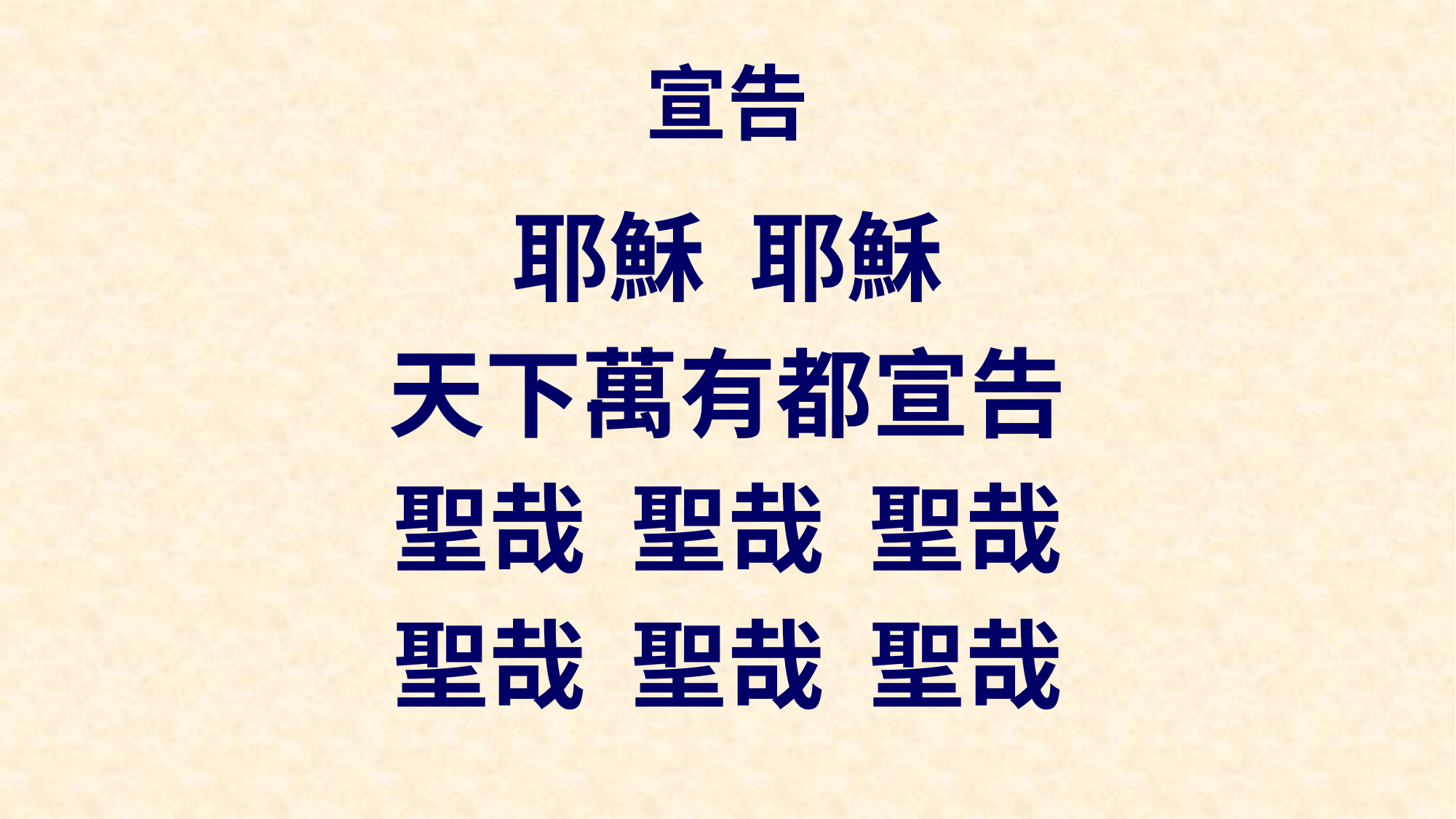

# 宣告
耶穌  耶穌
天下萬有都宣告
聖哉  聖哉  聖哉
聖哉  聖哉  聖哉